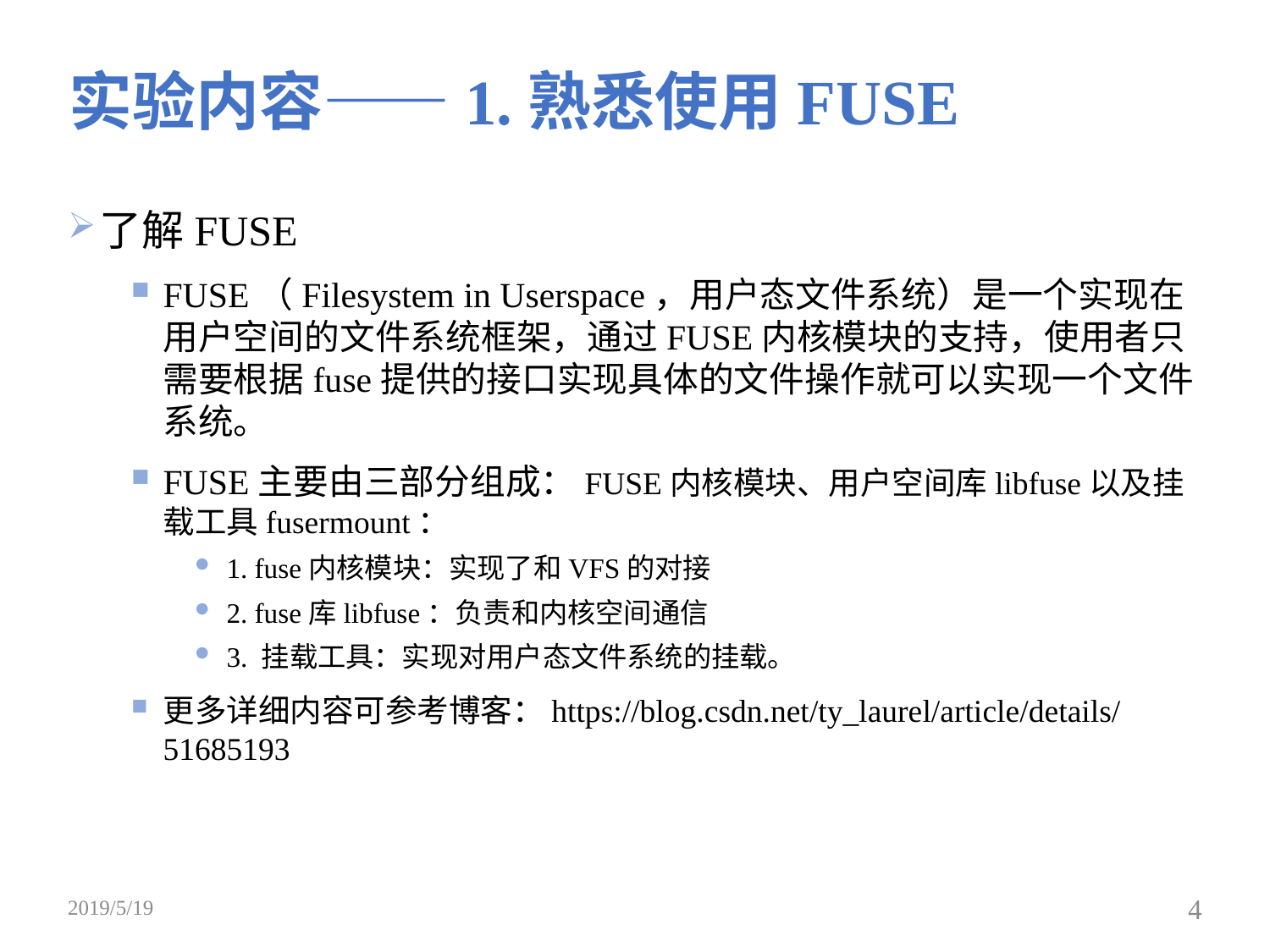

# 实验内容——1.熟悉使用FUSE
了解FUSE
FUSE（Filesystem in Userspace，用户态文件系统）是一个实现在用户空间的文件系统框架，通过FUSE内核模块的支持，使用者只需要根据fuse提供的接口实现具体的文件操作就可以实现一个文件系统。
FUSE主要由三部分组成：FUSE内核模块、用户空间库libfuse以及挂载工具fusermount：
1. fuse内核模块：实现了和VFS的对接
2. fuse库libfuse：负责和内核空间通信
3. 挂载工具：实现对用户态文件系统的挂载。
更多详细内容可参考博客：https://blog.csdn.net/ty_laurel/article/details/51685193
2019/5/19
4